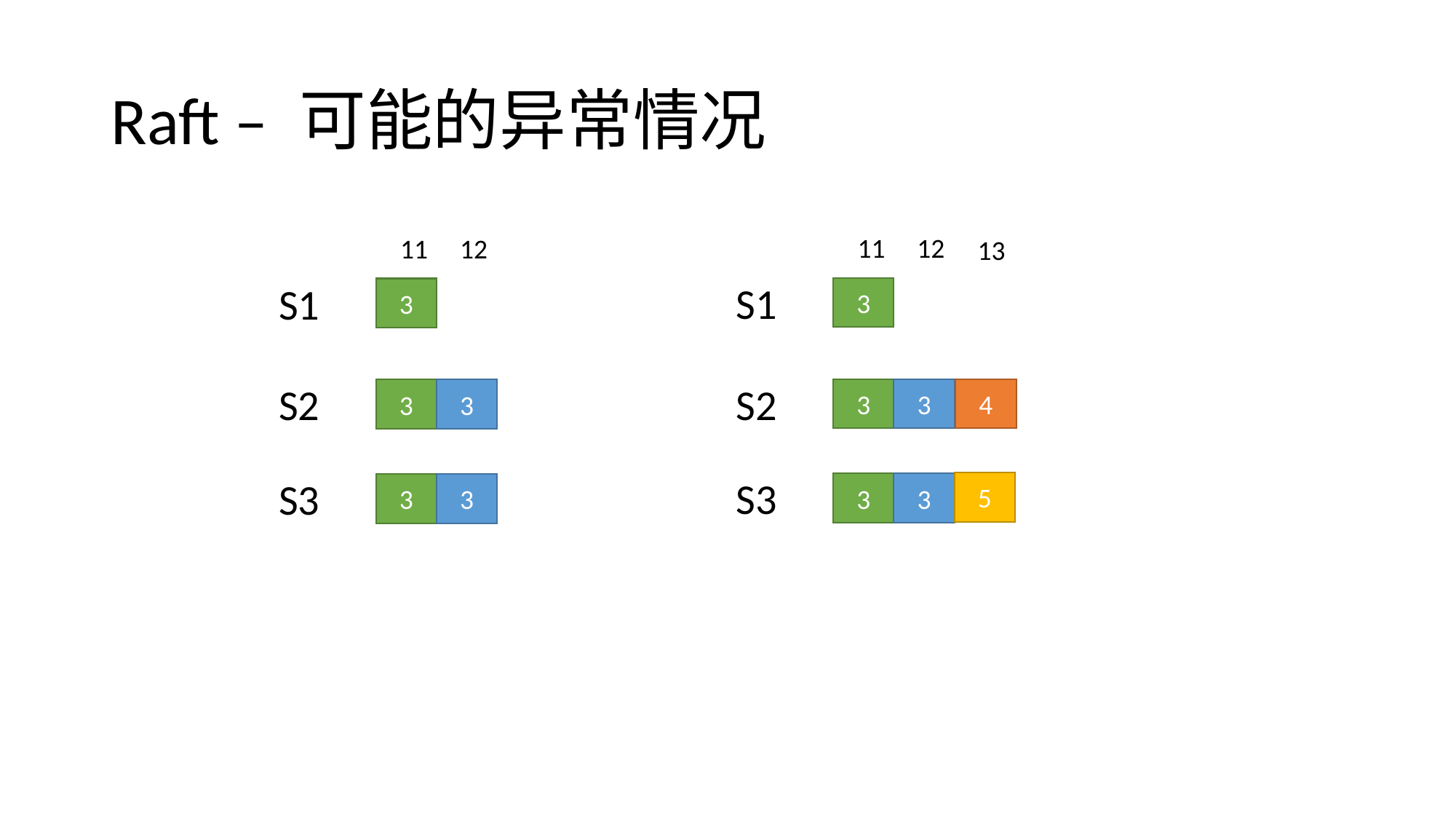

# Raft – 可能的异常情况
11
12
11
12
13
S1
S1
3
3
S2
S2
3
3
4
3
3
S3
S3
5
3
3
3
3